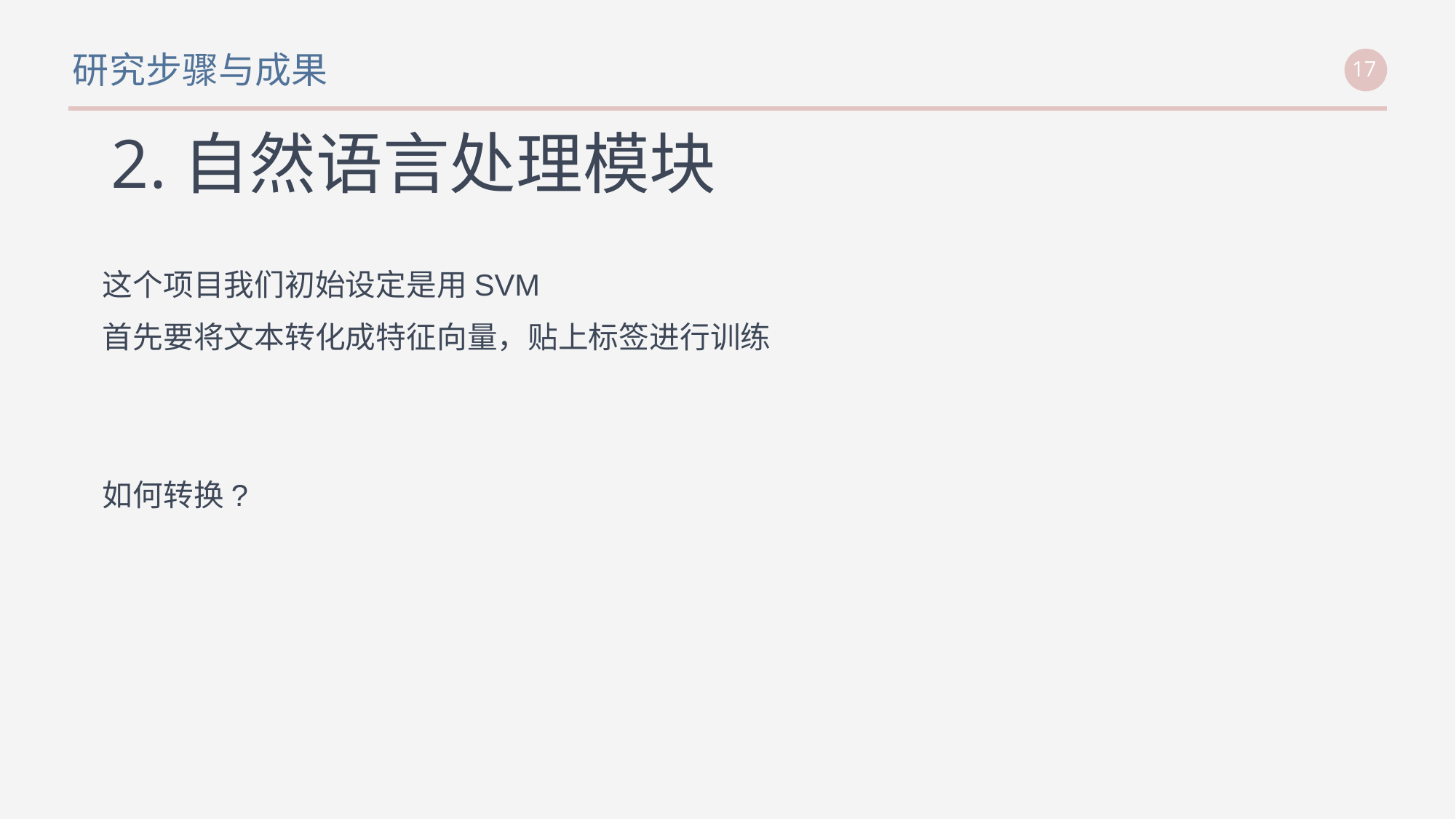

研究步骤与成果
2.自然语言处理模块
这个项目我们初始设定是用SVM
首先要将文本转化成特征向量，贴上标签进行训练

如何转换?